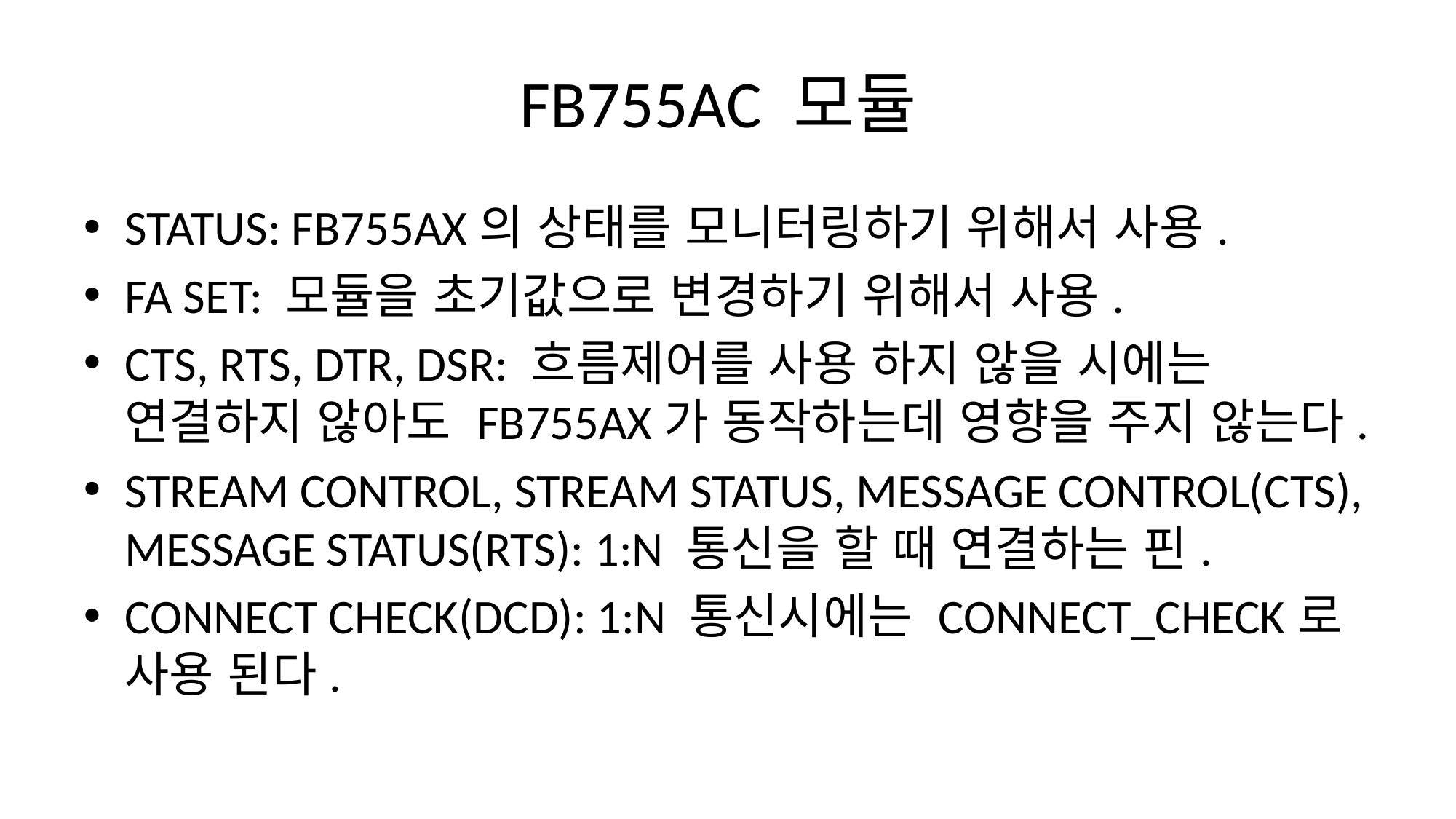

# FB755AC 모듈
STATUS: FB755AX의 상태를 모니터링하기 위해서 사용.
FA SET: 모듈을 초기값으로 변경하기 위해서 사용.
CTS, RTS, DTR, DSR: 흐름제어를 사용 하지 않을 시에는 연결하지 않아도 FB755AX가 동작하는데 영향을 주지 않는다.
STREAM CONTROL, STREAM STATUS, MESSAGE CONTROL(CTS), MESSAGE STATUS(RTS): 1:N 통신을 할 때 연결하는 핀.
CONNECT CHECK(DCD): 1:N 통신시에는 CONNECT_CHECK로 사용 된다.